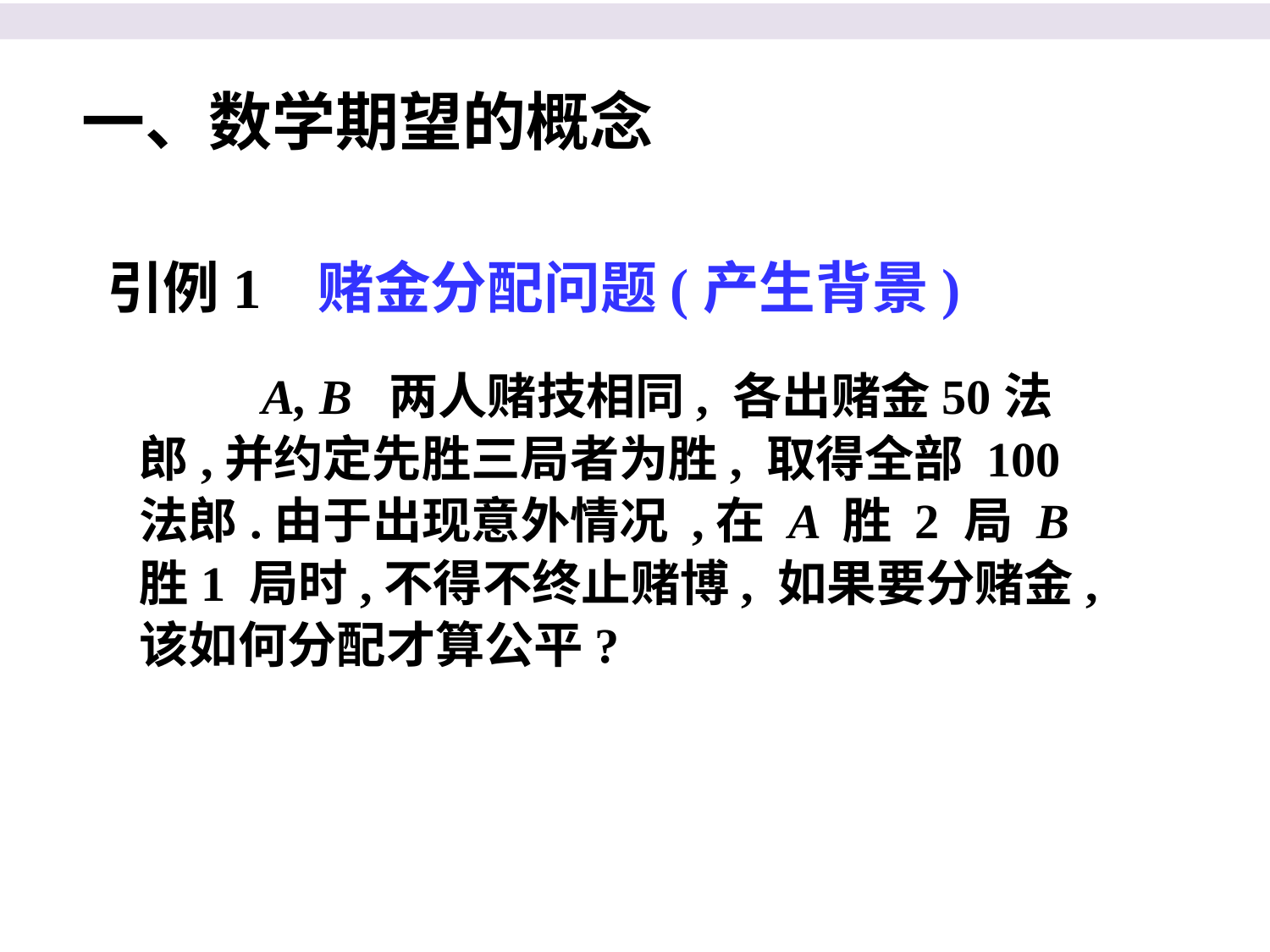

一、数学期望的概念
引例1   赌金分配问题(产生背景)
          A, B  两人赌技相同, 各出赌金50法郎,并约定先胜三局者为胜, 取得全部 100 法郎.由于出现意外情况 ,在 A 胜 2 局 B 胜1 局时,不得不终止赌博, 如果要分赌金,该如何分配才算公平?